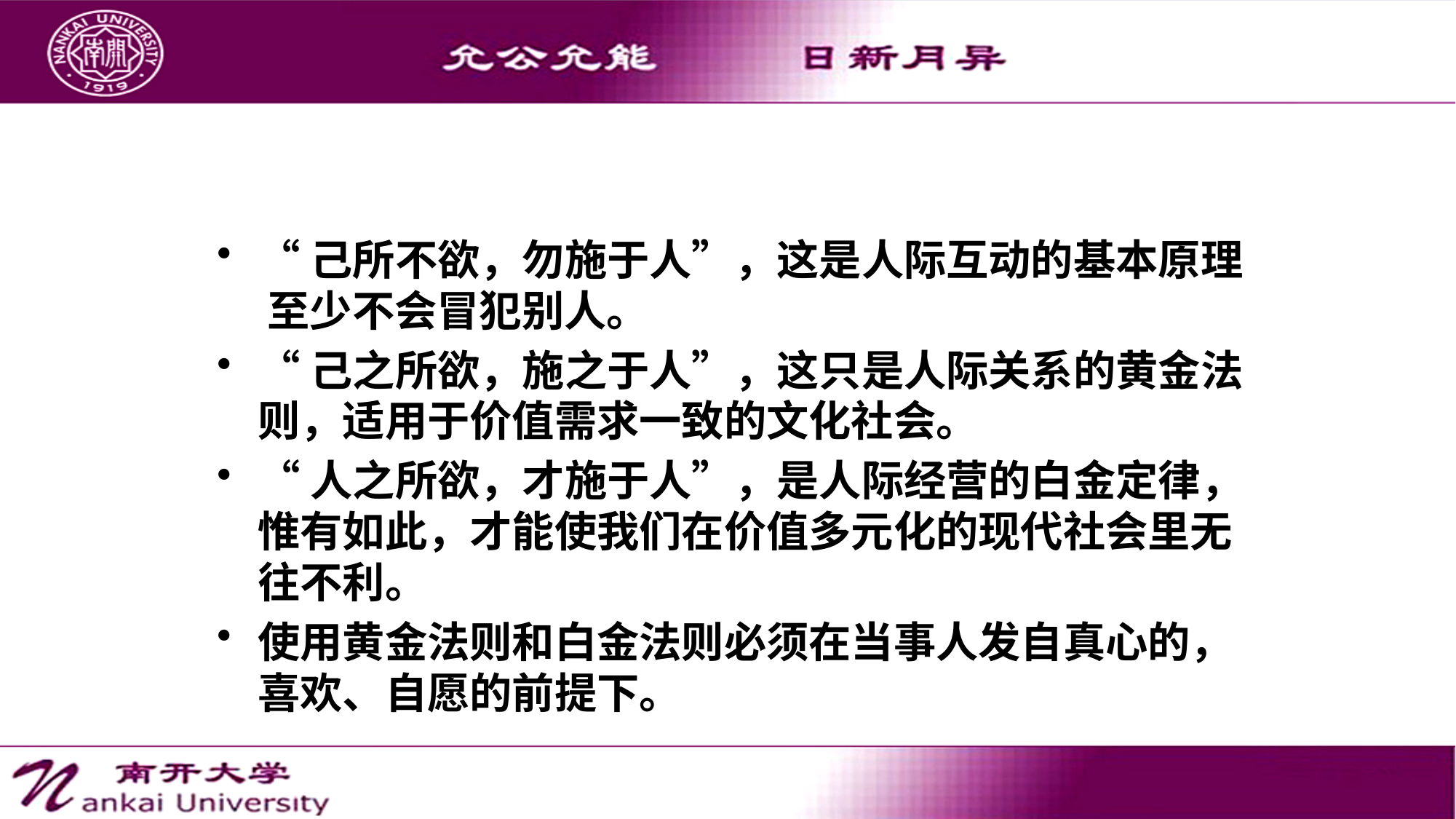

#
“己所不欲，勿施于人”，这是人际互动的基本原理  至少不会冒犯别人。
“己之所欲，施之于人”，这只是人际关系的黄金法则，适用于价值需求一致的文化社会。
“人之所欲，才施于人”，是人际经营的白金定律，惟有如此，才能使我们在价值多元化的现代社会里无往不利。
使用黄金法则和白金法则必须在当事人发自真心的，喜欢、自愿的前提下。